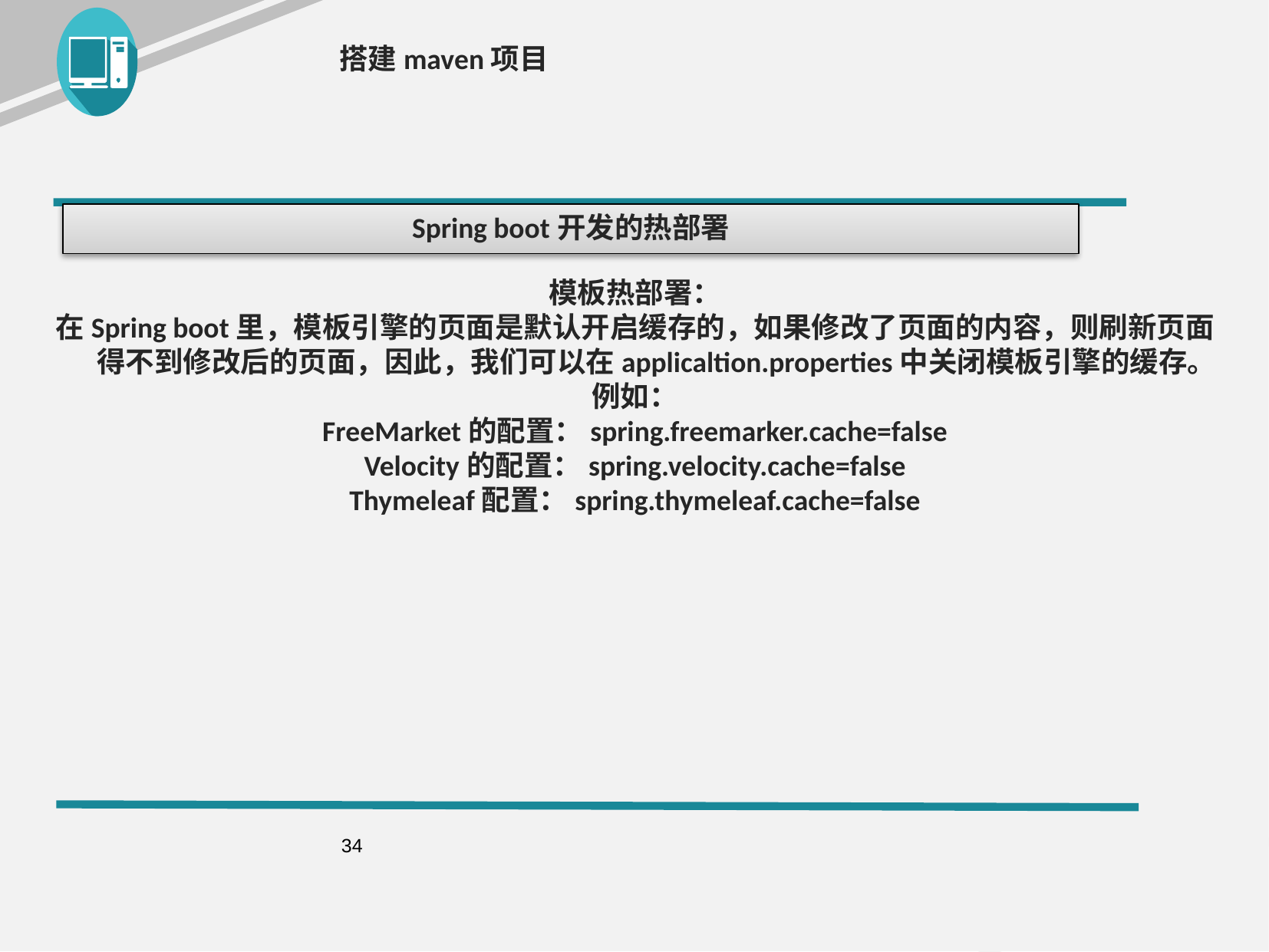

搭建maven项目

Spring boot开发的热部署

模板热部署：
在Spring boot里，模板引擎的页面是默认开启缓存的，如果修改了页面的内容，则刷新页面得不到修改后的页面，因此，我们可以在applicaltion.properties中关闭模板引擎的缓存。
例如：
FreeMarket的配置：spring.freemarker.cache=false
Velocity的配置：spring.velocity.cache=false
Thymeleaf配置：spring.thymeleaf.cache=false

34